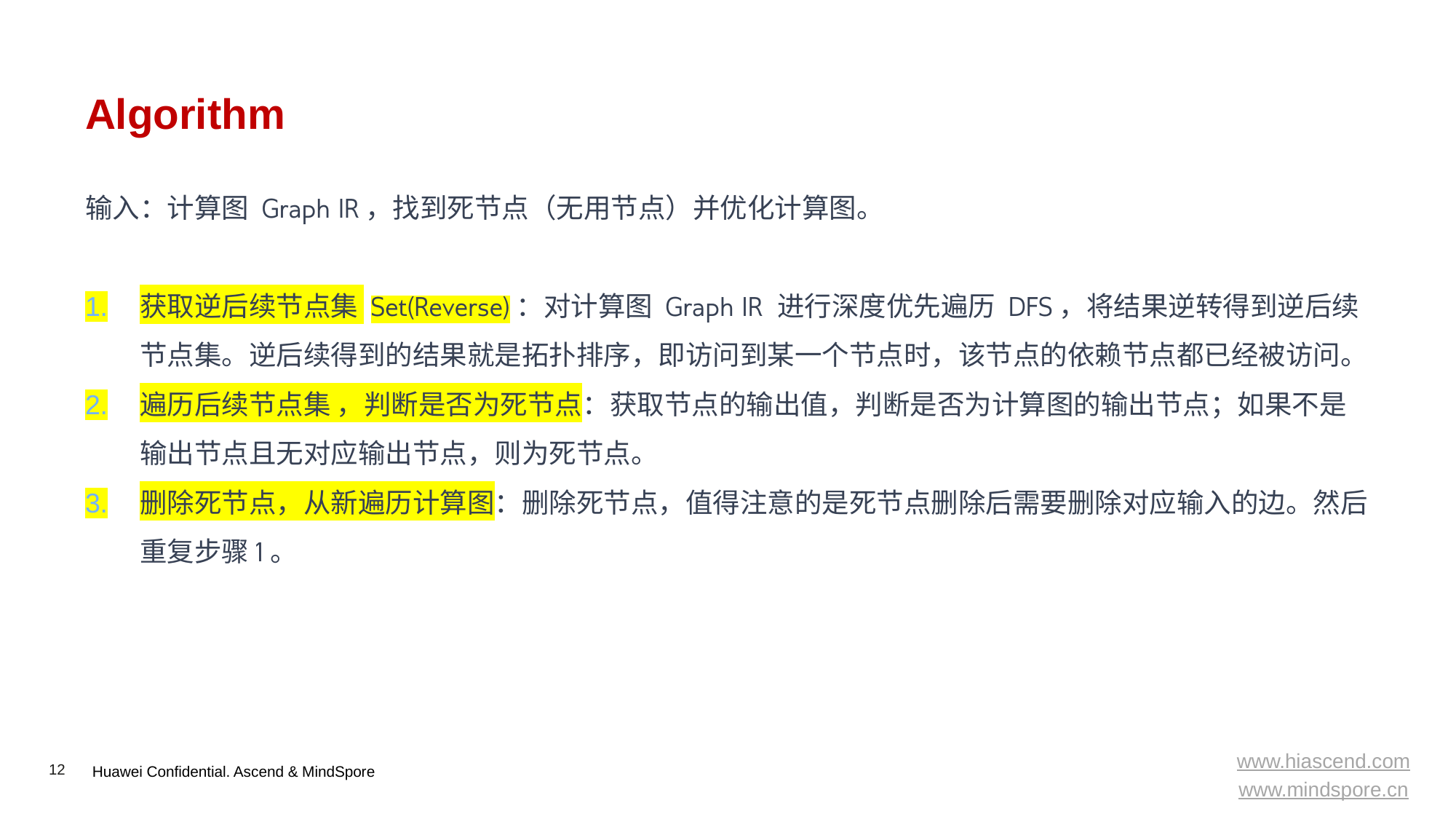

# Algorithm
输入：计算图 Graph IR，找到死节点（无用节点）并优化计算图。

获取逆后续节点集 Set(Reverse)：对计算图 Graph IR 进行深度优先遍历 DFS，将结果逆转得到逆后续节点集。逆后续得到的结果就是拓扑排序，即访问到某一个节点时，该节点的依赖节点都已经被访问。
遍历后续节点集 ，判断是否为死节点：获取节点的输出值，判断是否为计算图的输出节点；如果不是输出节点且无对应输出节点，则为死节点。
删除死节点，从新遍历计算图：删除死节点，值得注意的是死节点删除后需要删除对应输入的边。然后重复步骤1。